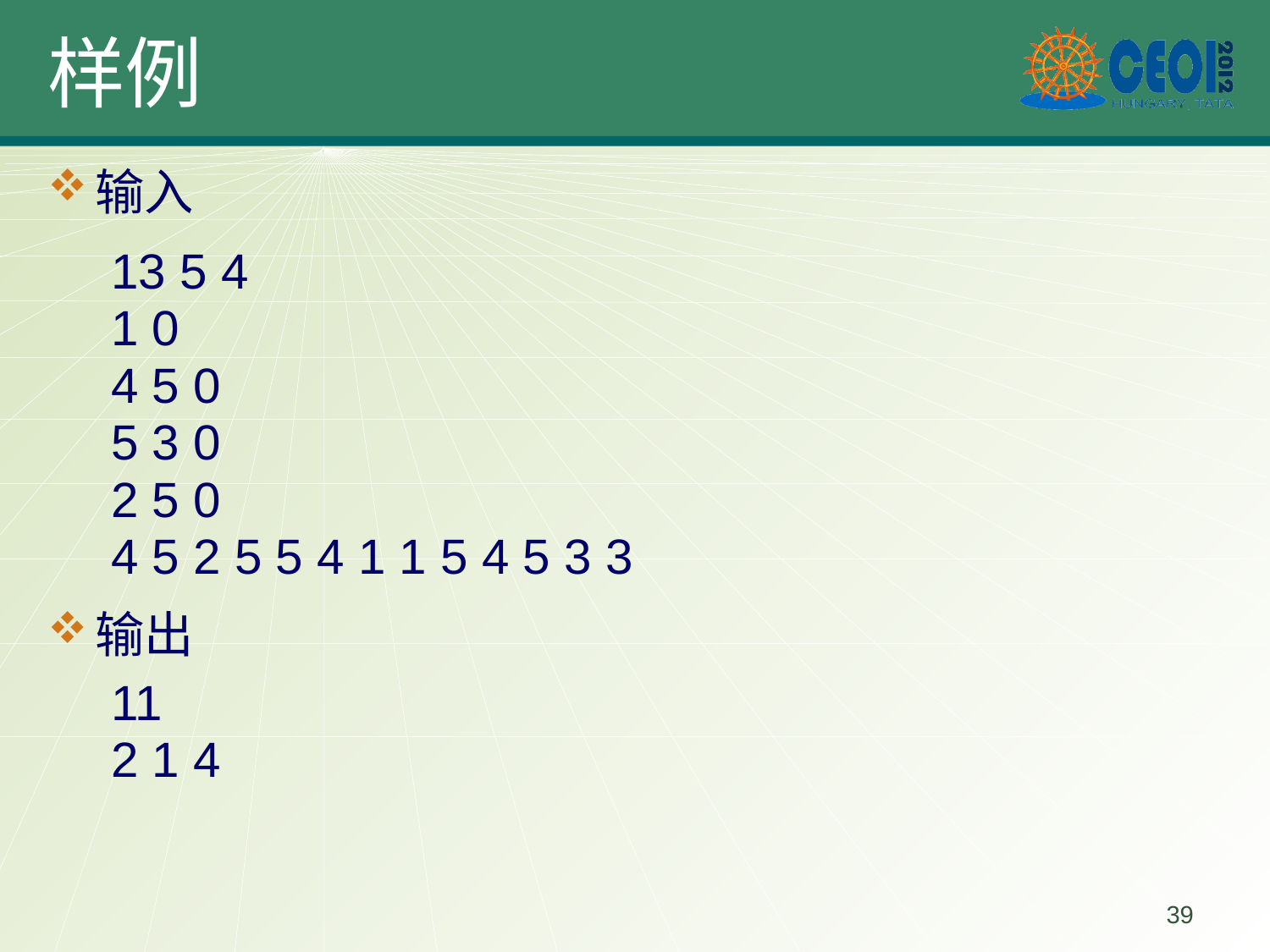

样例
输入
13 5 4
1 0
4 5 0
5 3 0
2 5 0
4 5 2 5 5 4 1 1 5 4 5 3 3
输出
11
2 1 4
39